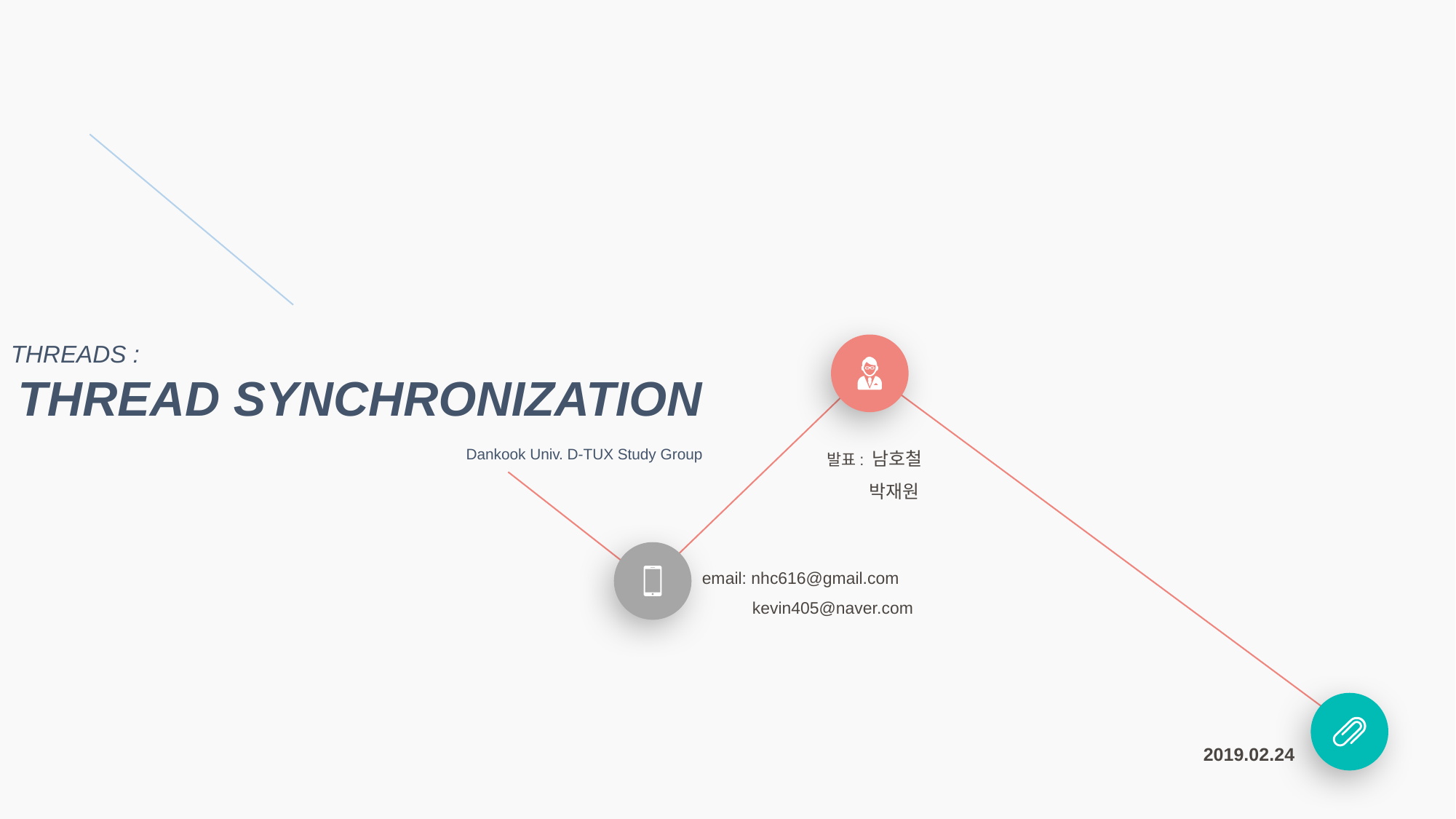

THREADS :
THREAD SYNCHRONIZATION
Dankook Univ. D-TUX Study Group

발표: 남호철
       박재원

email: nhc616@gmail.com
kevin405@naver.com

2019.02.24